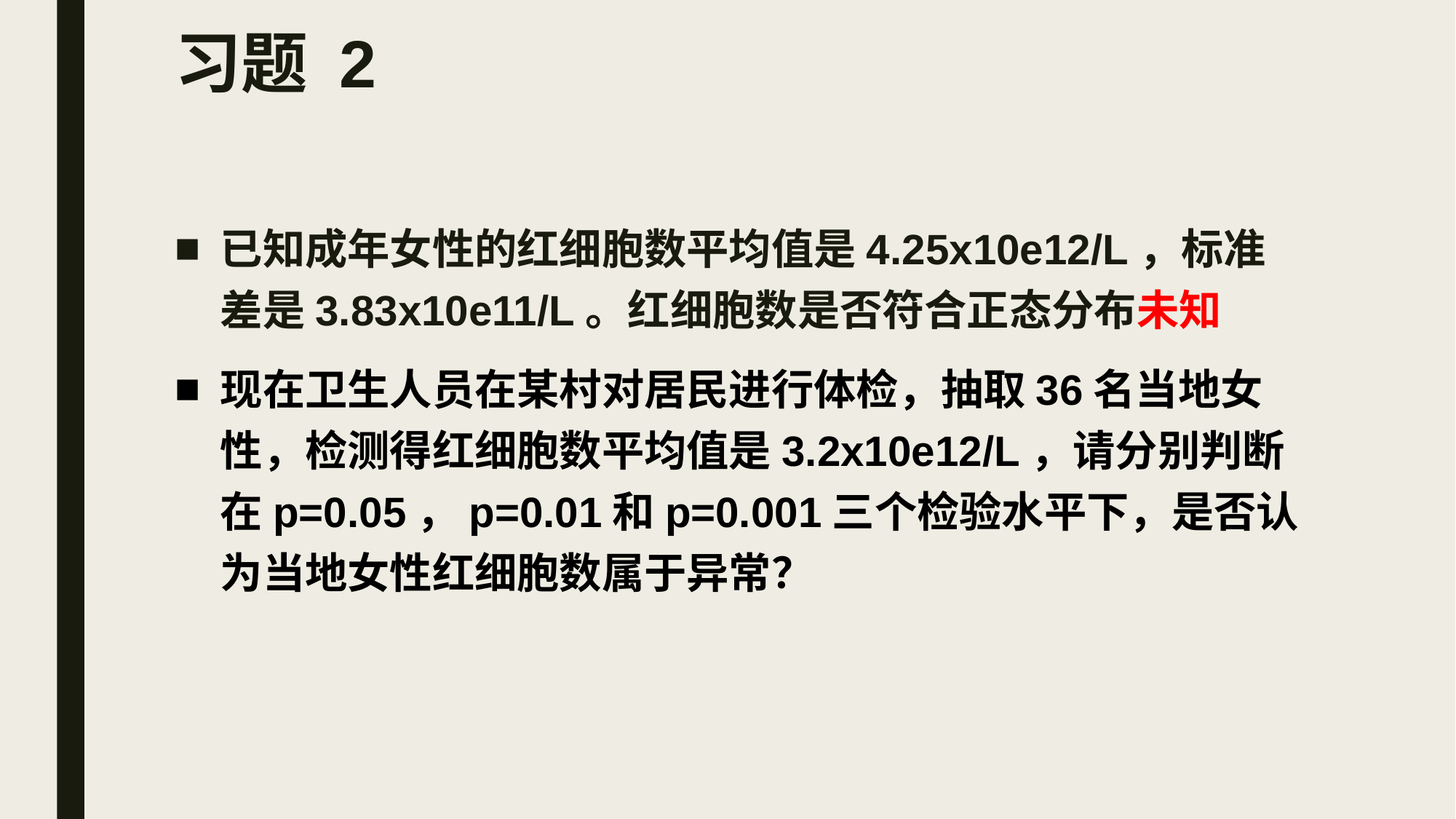

# 习题 2
已知成年女性的红细胞数平均值是4.25x10e12/L，标准差是3.83x10e11/L。红细胞数是否符合正态分布未知
现在卫生人员在某村对居民进行体检，抽取36名当地女性，检测得红细胞数平均值是3.2x10e12/L，请分别判断在p=0.05，p=0.01和p=0.001三个检验水平下，是否认为当地女性红细胞数属于异常？